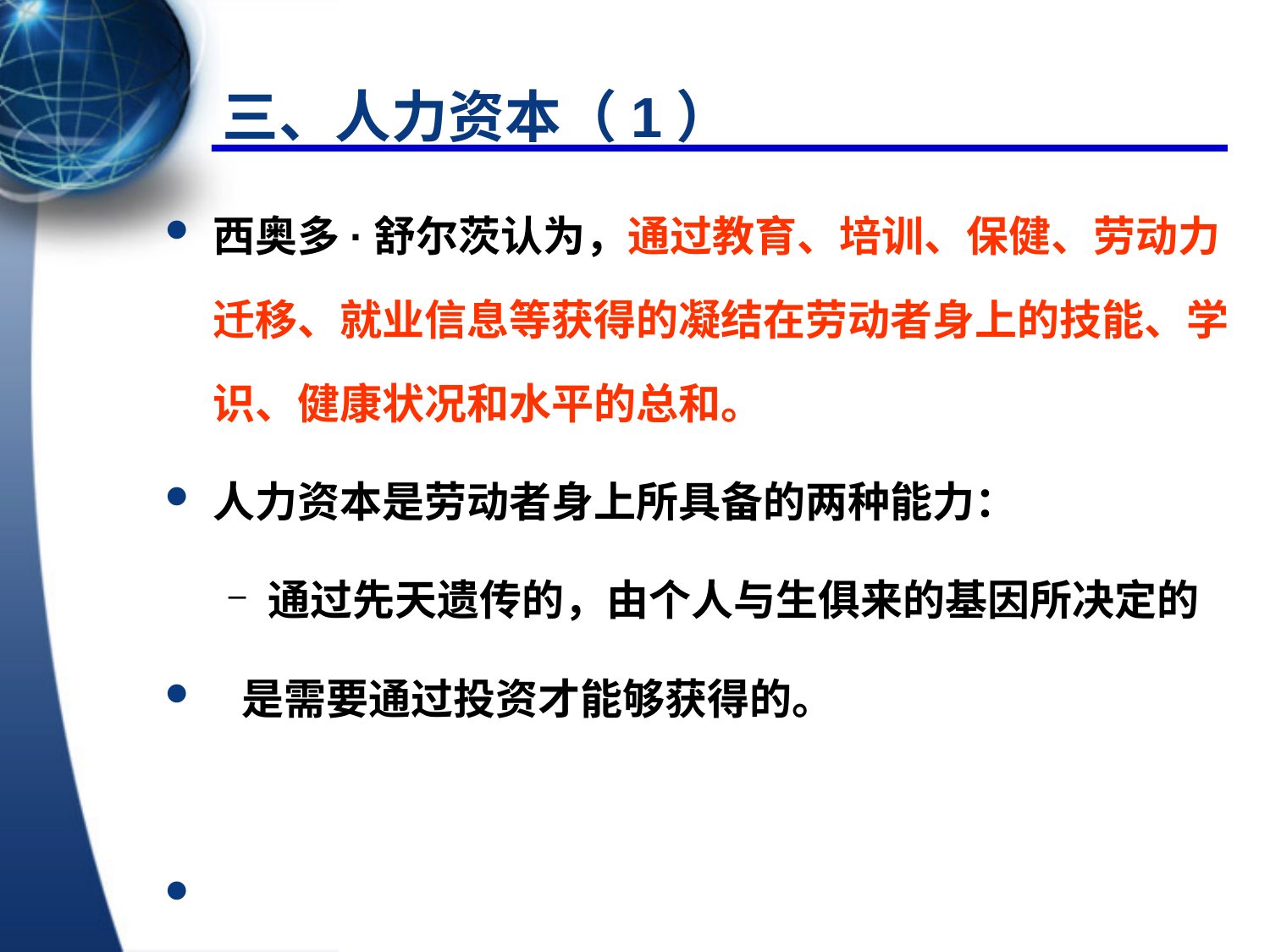

# 三、人力资本（1）
西奥多·舒尔茨认为，通过教育、培训、保健、劳动力迁移、就业信息等获得的凝结在劳动者身上的技能、学识、健康状况和水平的总和。
人力资本是劳动者身上所具备的两种能力：
通过先天遗传的，由个人与生俱来的基因所决定的
  是需要通过投资才能够获得的。